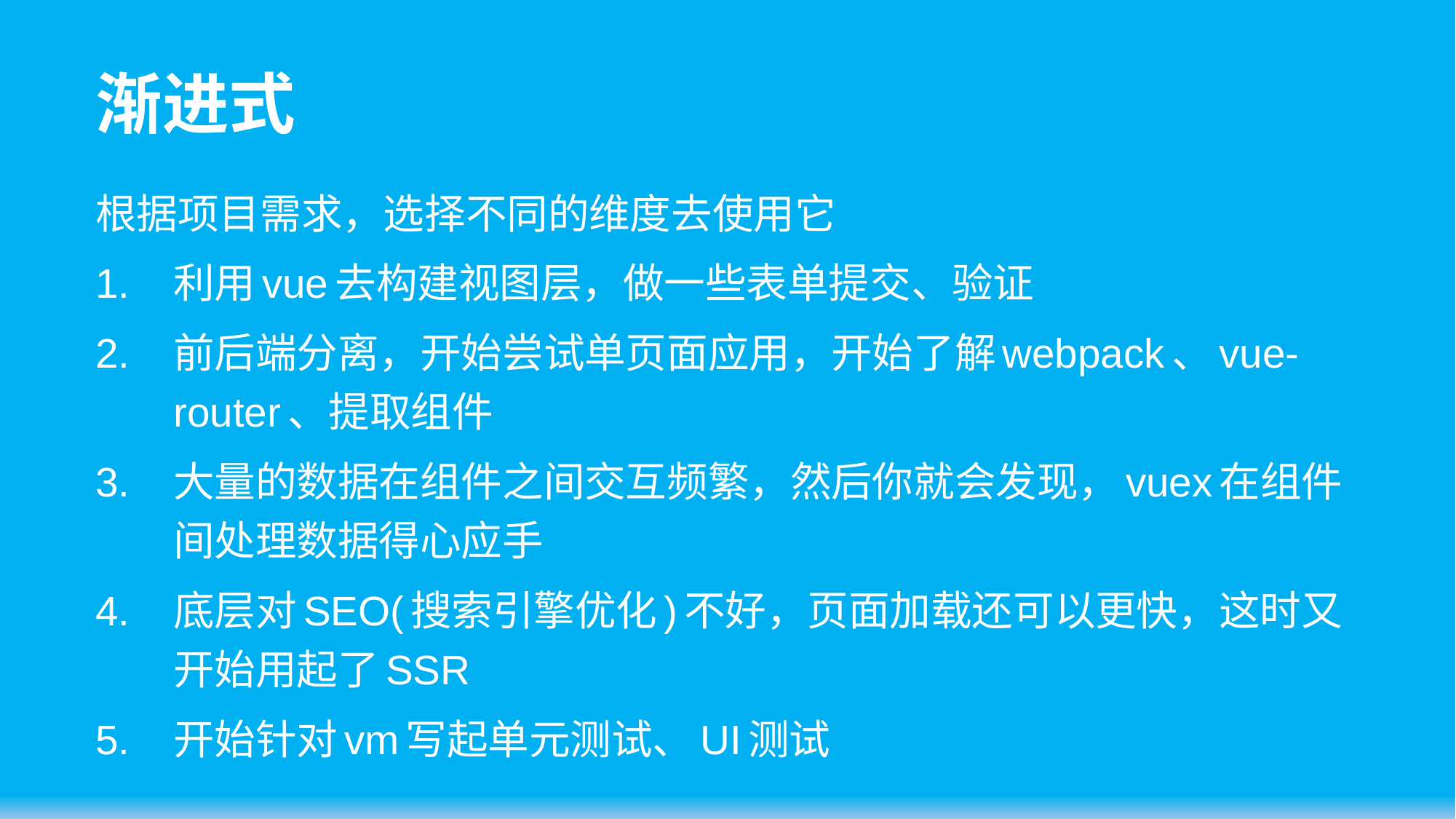

# 渐进式
根据项目需求，选择不同的维度去使用它
利用vue去构建视图层，做一些表单提交、验证
前后端分离，开始尝试单页面应用，开始了解webpack、vue-router、提取组件
大量的数据在组件之间交互频繁，然后你就会发现，vuex在组件间处理数据得心应手
底层对SEO(搜索引擎优化)不好，页面加载还可以更快，这时又开始用起了SSR
开始针对vm写起单元测试、UI测试